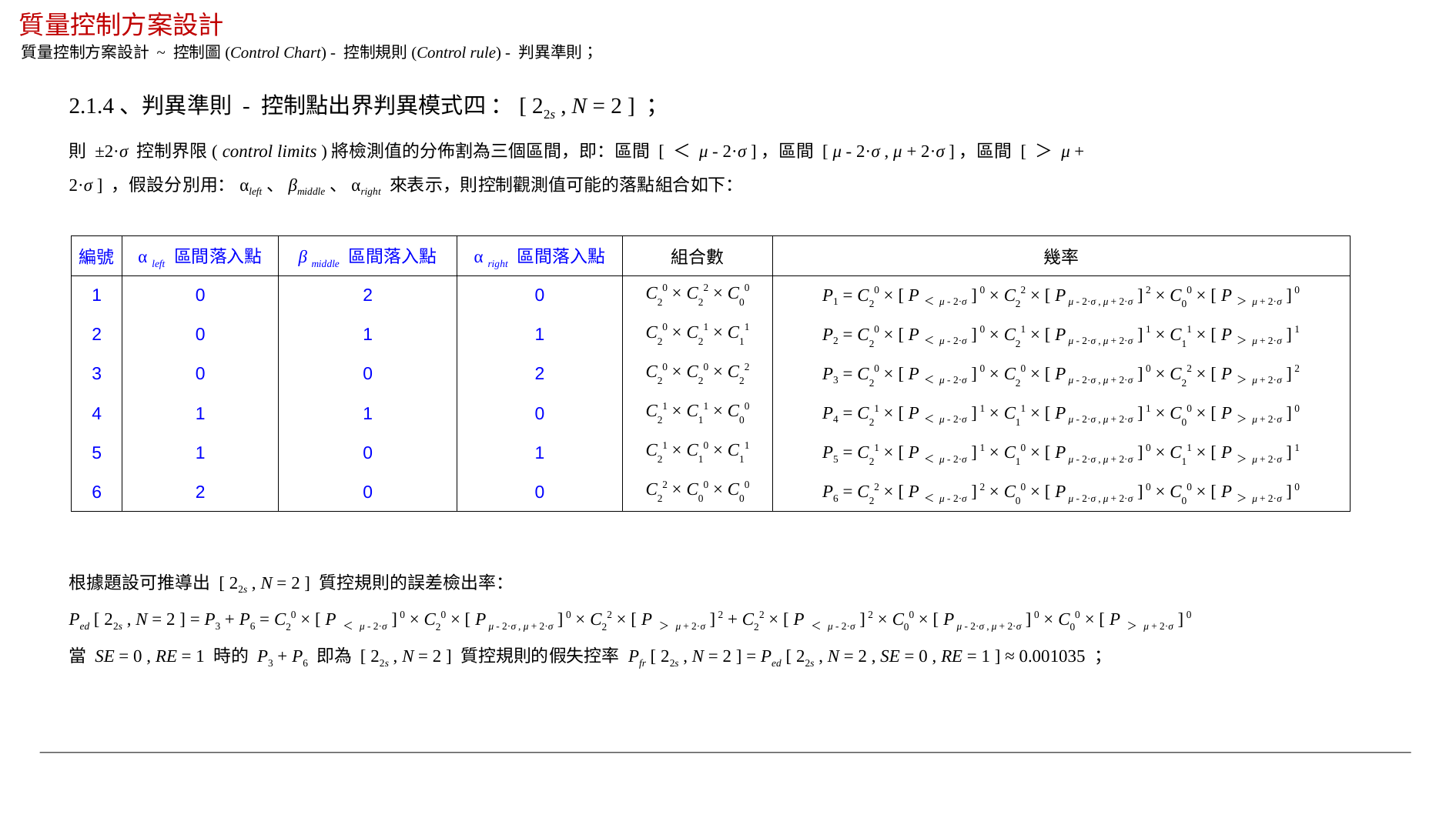

質量控制方案設計
質量控制方案設計 ~ 控制圖(Control Chart) - 控制規則(Control rule) - 判異準則；
2.1.4、判異準則 - 控制點出界判異模式四 ：[ 22s , N = 2 ] ；
則 ±2·σ 控制界限( control limits )將檢測值的分佈割為三個區間，即：區間 [ ＜ μ - 2·σ ]，區間 [ μ - 2·σ , μ + 2·σ ]，區間 [ ＞ μ + 2·σ ] ，假設分別用：αleft、βmiddle、αright 來表示，則控制觀測值可能的落點組合如下：
| 編號 | α left 區間落入點 | β middle 區間落入點 | α right 區間落入點 | 組合數 | 幾率 |
| --- | --- | --- | --- | --- | --- |
| 1 | 0 | 2 | 0 | C20 × C22 × C00 | P1 = C20 × [ P ＜ μ - 2·σ ] 0 × C22 × [ P μ - 2·σ , μ + 2·σ ] 2 × C00 × [ P ＞ μ + 2·σ ] 0 |
| 2 | 0 | 1 | 1 | C20 × C21 × C11 | P2 = C20 × [ P ＜ μ - 2·σ ] 0 × C21 × [ P μ - 2·σ , μ + 2·σ ] 1 × C11 × [ P ＞ μ + 2·σ ] 1 |
| 3 | 0 | 0 | 2 | C20 × C20 × C22 | P3 = C20 × [ P ＜ μ - 2·σ ] 0 × C20 × [ P μ - 2·σ , μ + 2·σ ] 0 × C22 × [ P ＞ μ + 2·σ ] 2 |
| 4 | 1 | 1 | 0 | C21 × C11 × C00 | P4 = C21 × [ P ＜ μ - 2·σ ] 1 × C11 × [ P μ - 2·σ , μ + 2·σ ] 1 × C00 × [ P ＞ μ + 2·σ ] 0 |
| 5 | 1 | 0 | 1 | C21 × C10 × C11 | P5 = C21 × [ P ＜ μ - 2·σ ] 1 × C10 × [ P μ - 2·σ , μ + 2·σ ] 0 × C11 × [ P ＞ μ + 2·σ ] 1 |
| 6 | 2 | 0 | 0 | C22 × C00 × C00 | P6 = C22 × [ P ＜ μ - 2·σ ] 2 × C00 × [ P μ - 2·σ , μ + 2·σ ] 0 × C00 × [ P ＞ μ + 2·σ ] 0 |
根據題設可推導出 [ 22s , N = 2 ] 質控規則的誤差檢出率：
Ped [ 22s , N = 2 ] = P3 + P6 = C20 × [ P ＜ μ - 2·σ ] 0 × C20 × [ P μ - 2·σ , μ + 2·σ ] 0 × C22 × [ P ＞ μ + 2·σ ] 2 + C22 × [ P ＜ μ - 2·σ ] 2 × C00 × [ P μ - 2·σ , μ + 2·σ ] 0 × C00 × [ P ＞ μ + 2·σ ] 0
當 SE = 0 , RE = 1 時的 P3 + P6 即為 [ 22s , N = 2 ] 質控規則的假失控率 Pfr [ 22s , N = 2 ] = Ped [ 22s , N = 2 , SE = 0 , RE = 1 ] ≈ 0.001035 ；